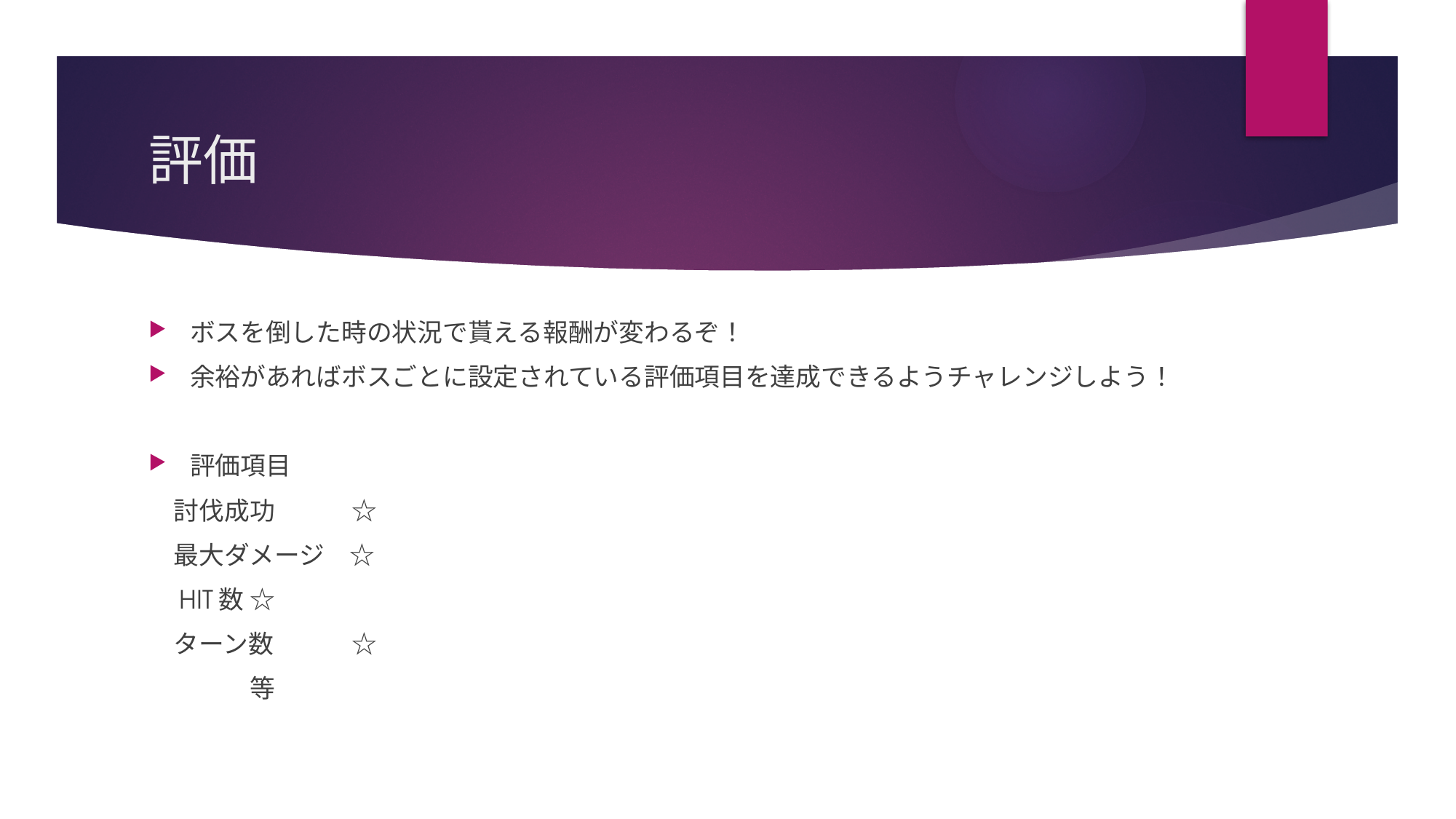

# 評価
ボスを倒した時の状況で貰える報酬が変わるぞ！
余裕があればボスごとに設定されている評価項目を達成できるようチャレンジしよう！

評価項目
　討伐成功　	☆
　最大ダメージ　☆
　HIT数			☆
　ターン数		☆
			等